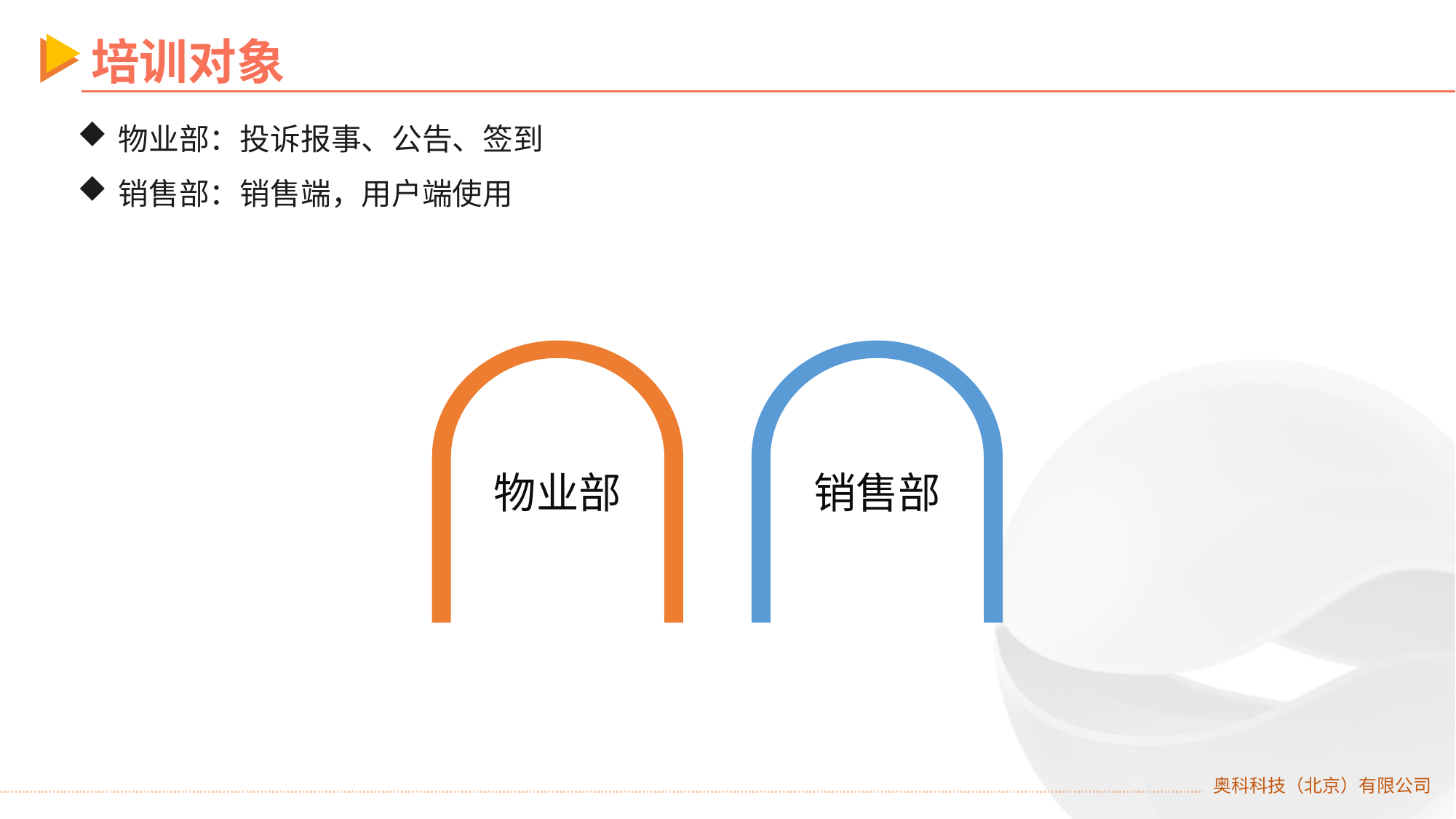

培训对象
物业部：投诉报事、公告、签到
销售部：销售端，用户端使用
物业部
销售部